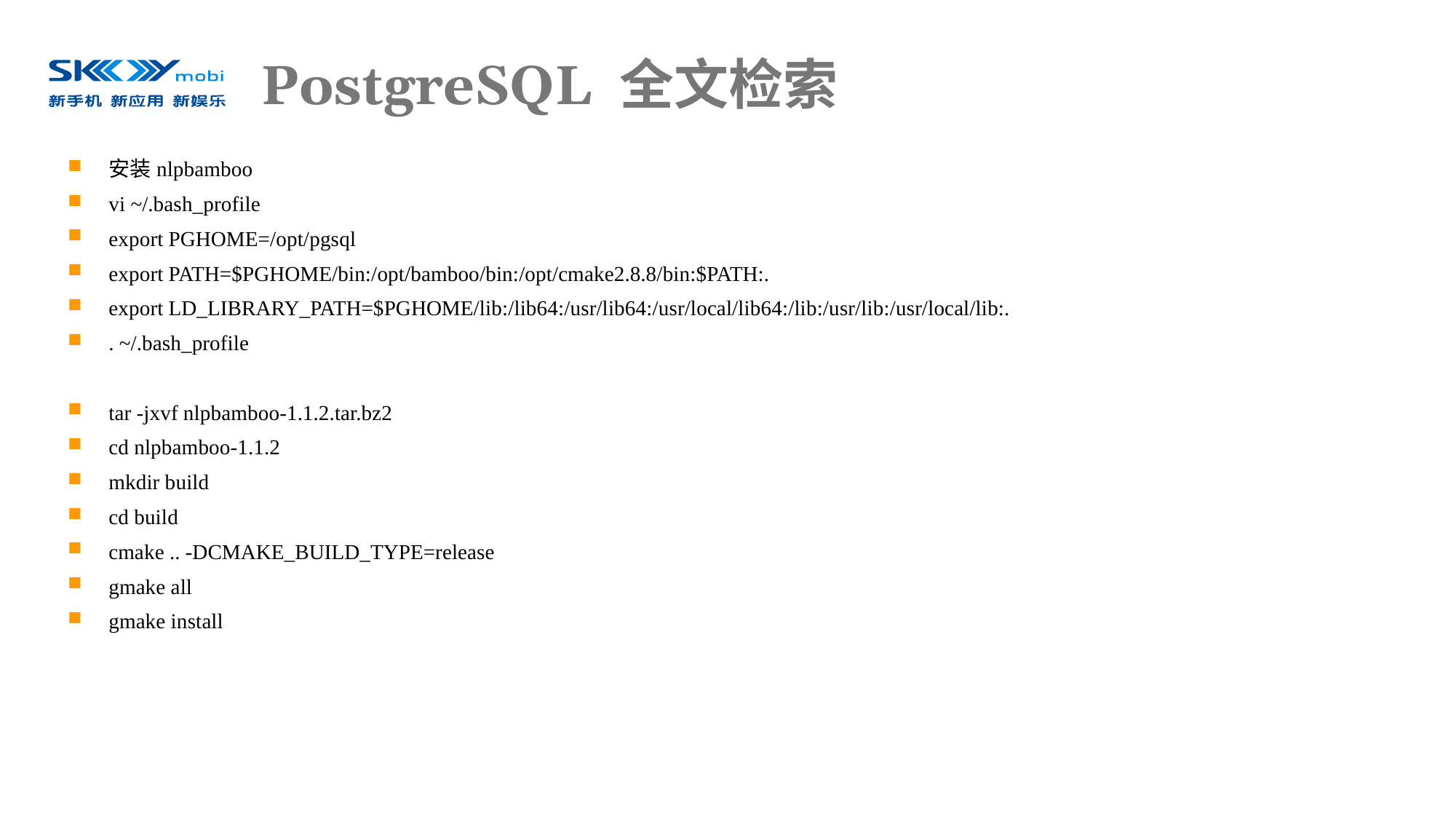

# PostgreSQL 全文检索
安装nlpbamboo
vi ~/.bash_profile
export PGHOME=/opt/pgsql
export PATH=$PGHOME/bin:/opt/bamboo/bin:/opt/cmake2.8.8/bin:$PATH:.
export LD_LIBRARY_PATH=$PGHOME/lib:/lib64:/usr/lib64:/usr/local/lib64:/lib:/usr/lib:/usr/local/lib:.
. ~/.bash_profile

tar -jxvf nlpbamboo-1.1.2.tar.bz2
cd nlpbamboo-1.1.2
mkdir build
cd build
cmake .. -DCMAKE_BUILD_TYPE=release
gmake all
gmake install